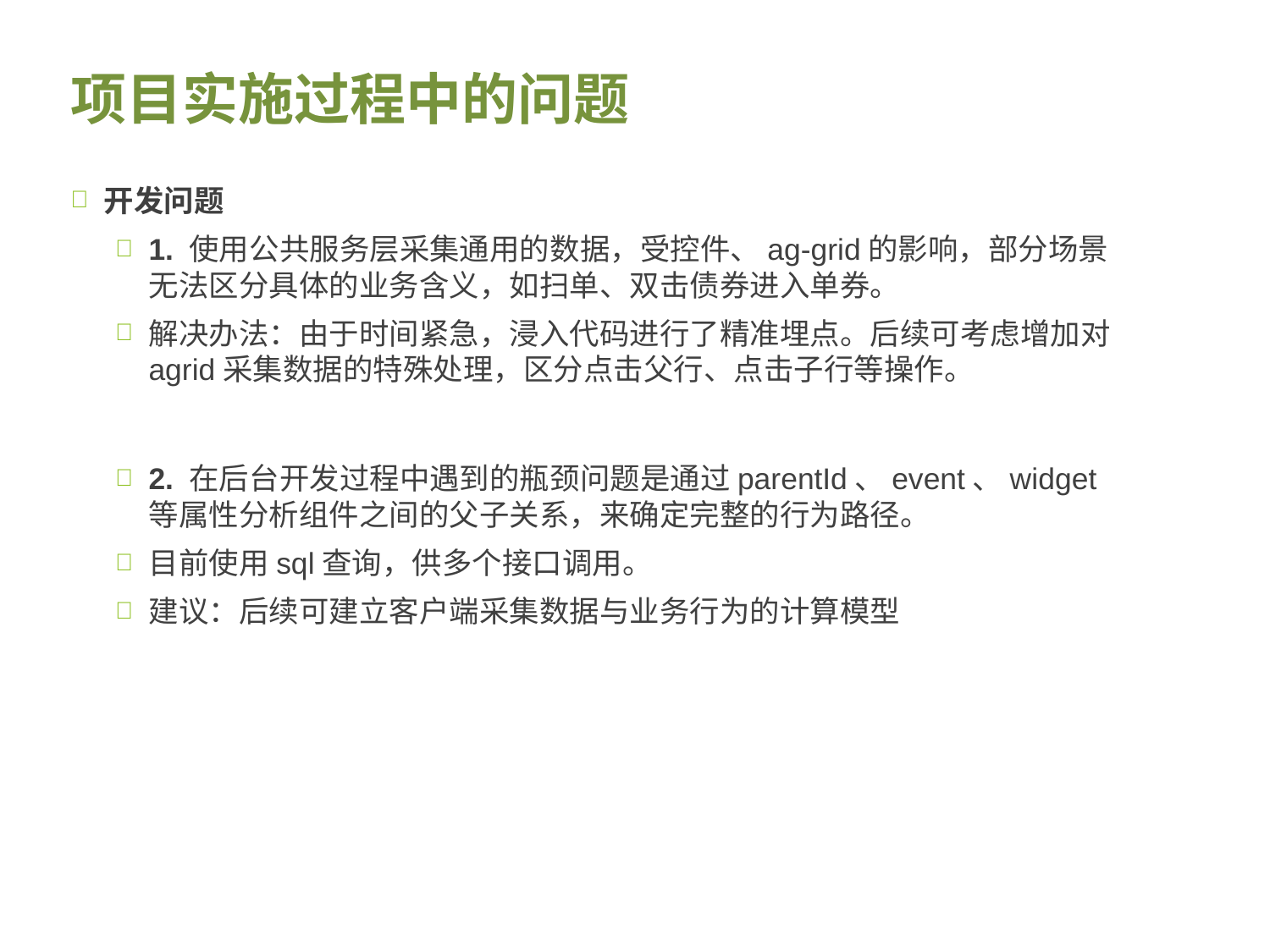

项目实施过程中的问题

开发问题
1. 使用公共服务层采集通用的数据，受控件、ag-grid的影响，部分场景无法区分具体的业务含义，如扫单、双击债券进入单券。
解决办法：由于时间紧急，浸入代码进行了精准埋点。后续可考虑增加对agrid采集数据的特殊处理，区分点击父行、点击子行等操作。

2. 在后台开发过程中遇到的瓶颈问题是通过parentId、event、widget等属性分析组件之间的父子关系，来确定完整的行为路径。
目前使用sql查询，供多个接口调用。
建议：后续可建立客户端采集数据与业务行为的计算模型